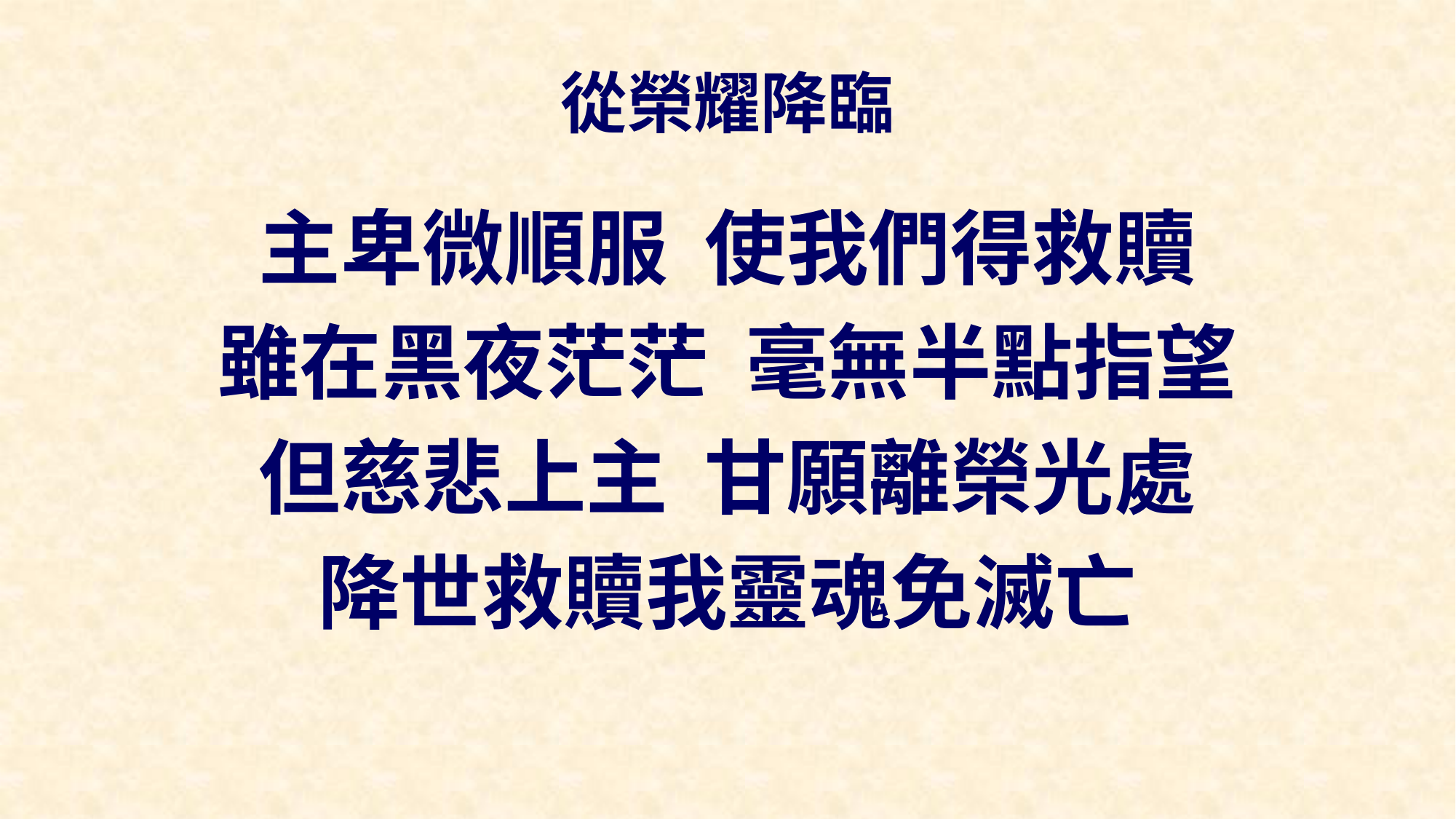

# 從榮耀降臨
主卑微順服  使我們得救贖
雖在黑夜茫茫  毫無半點指望
但慈悲上主  甘願離榮光處
降世救贖我靈魂免滅亡